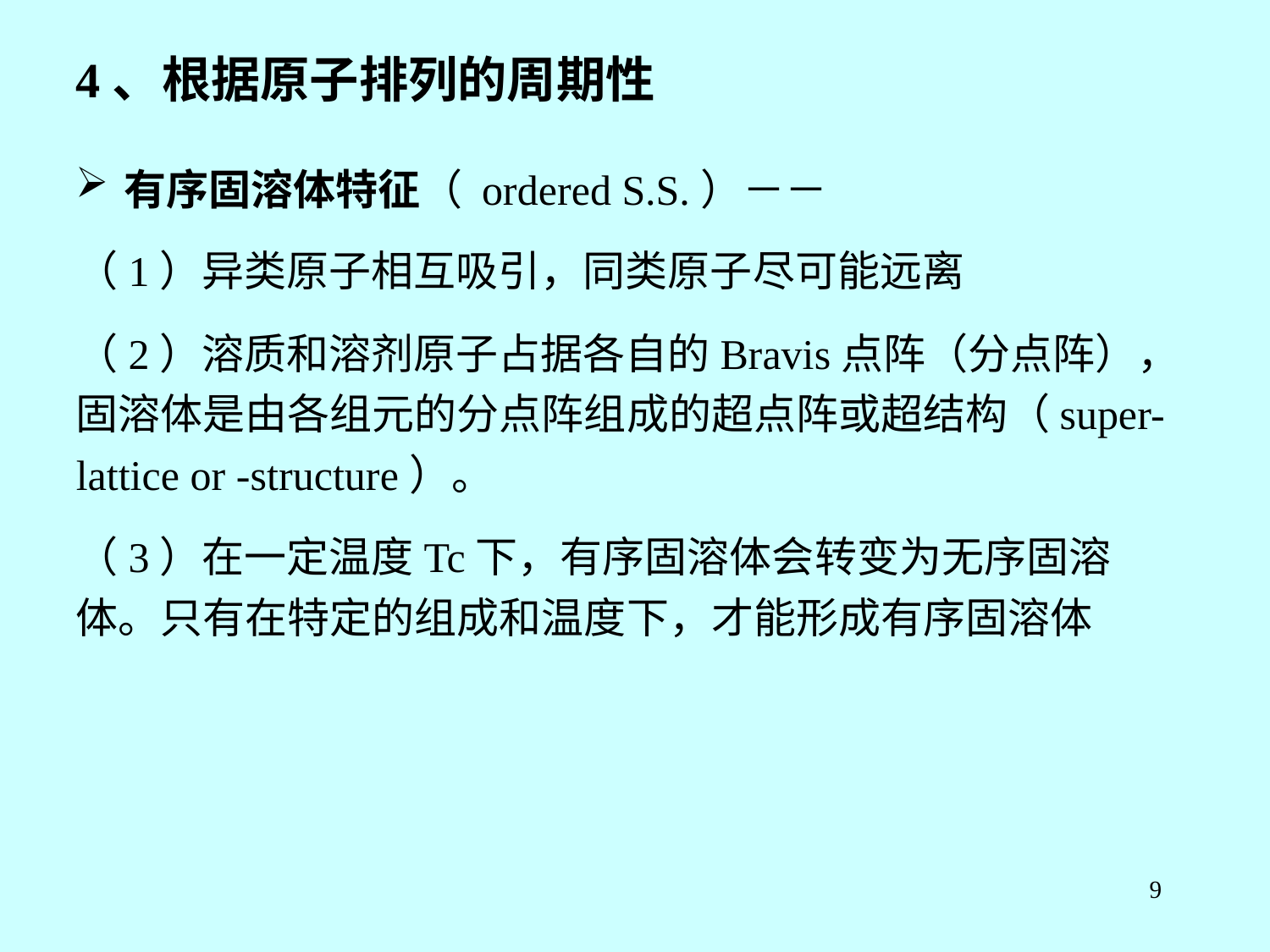

4、根据原子排列的周期性
有序固溶体特征（ ordered S.S.）－－
（1）异类原子相互吸引，同类原子尽可能远离
（2）溶质和溶剂原子占据各自的Bravis点阵（分点阵），固溶体是由各组元的分点阵组成的超点阵或超结构（super-lattice or -structure）。
（3）在一定温度Tc下，有序固溶体会转变为无序固溶体。只有在特定的组成和温度下，才能形成有序固溶体
9